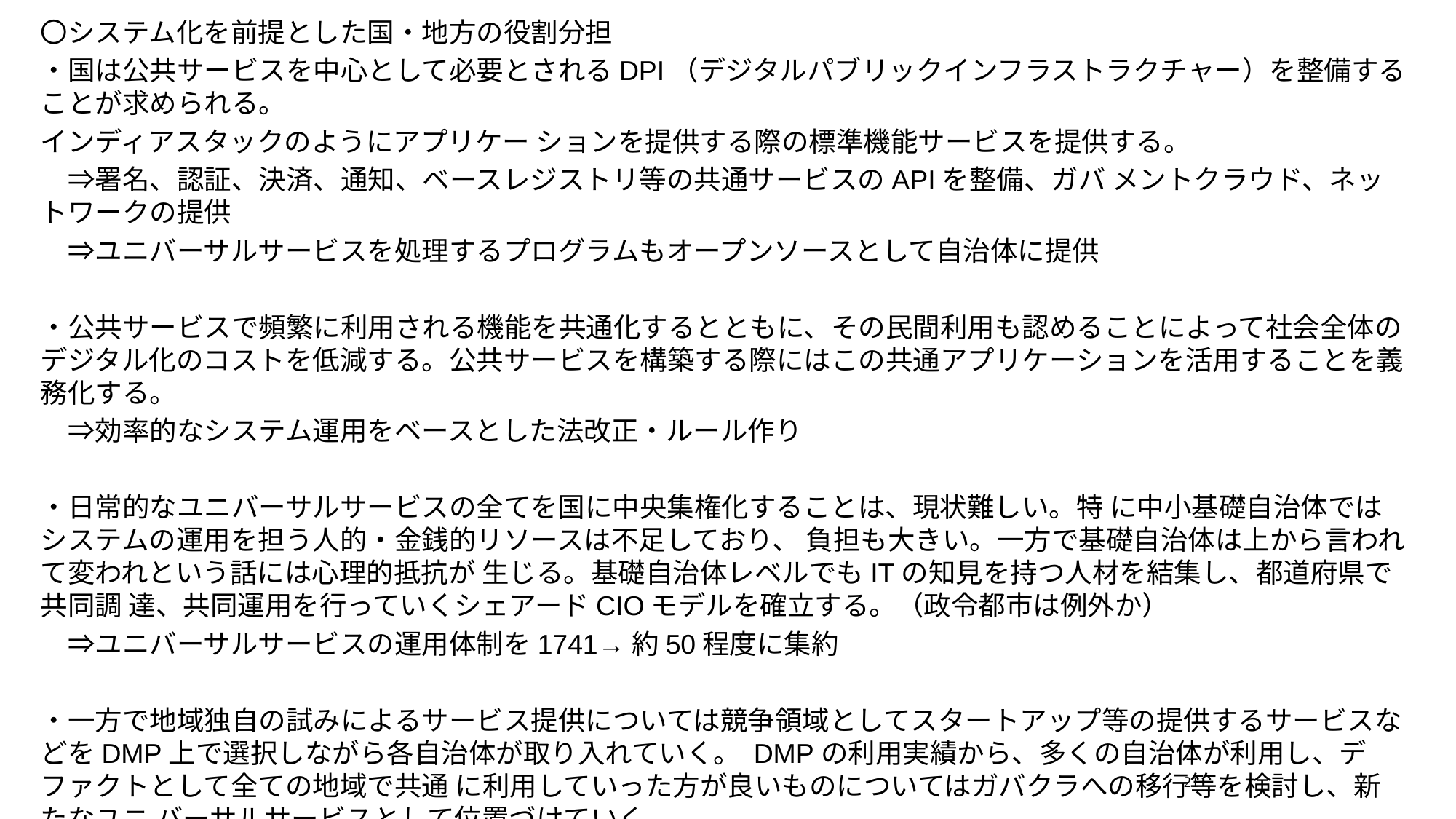

〇システム化を前提とした国・地⽅の役割分担
・国は公共サービスを中⼼として必要とされるDPI（デジタルパブリックインフラストラクチャー）を整備することが求められる。
インディアスタックのようにアプリケー ションを提供する際の標準機能サービスを提供する。
　⇒署名、認証、決済、通知、ベースレジストリ等の共通サービスのAPIを整備、ガバ メントクラウド、ネットワークの提供
　⇒ユニバーサルサービスを処理するプログラムもオープンソースとして⾃治体に提供

・公共サービスで頻繁に利⽤される機能を共通化するとともに、その⺠間利⽤も認めることによって社会全体のデジタル化のコストを低減する。公共サービスを構築する際にはこの共通アプリケーションを活⽤することを義務化する。
　⇒効率的なシステム運⽤をベースとした法改正・ルール作り

・⽇常的なユニバーサルサービスの全てを国に中央集権化することは、現状難しい。特 に中⼩基礎⾃治体ではシステムの運⽤を担う⼈的・⾦銭的リソースは不⾜しており、 負担も⼤きい。⼀⽅で基礎⾃治体は上から⾔われて変われという話には⼼理的抵抗が ⽣じる。基礎⾃治体レベルでもITの知⾒を持つ⼈材を結集し、都道府県で共同調 達、共同運⽤を⾏っていくシェアードCIOモデルを確⽴する。（政令都市は例外か）
　⇒ユニバーサルサービスの運⽤体制を1741→約50程度に集約

・⼀⽅で地域独⾃の試みによるサービス提供については競争領域としてスタートアップ等の提供するサービスなどをDMP上で選択しながら各⾃治体が取り⼊れていく。 DMPの利⽤実績から、多くの⾃治体が利⽤し、デファクトとして全ての地域で共通 に利⽤していった⽅が良いものについてはガバクラへの移⾏等を検討し、新たなユニ バーサルサービスとして位置づけていく。
　⇒ユニバーサルサービスと独⾃サービスの峻別と効率的システム化のメカニズム整理
21